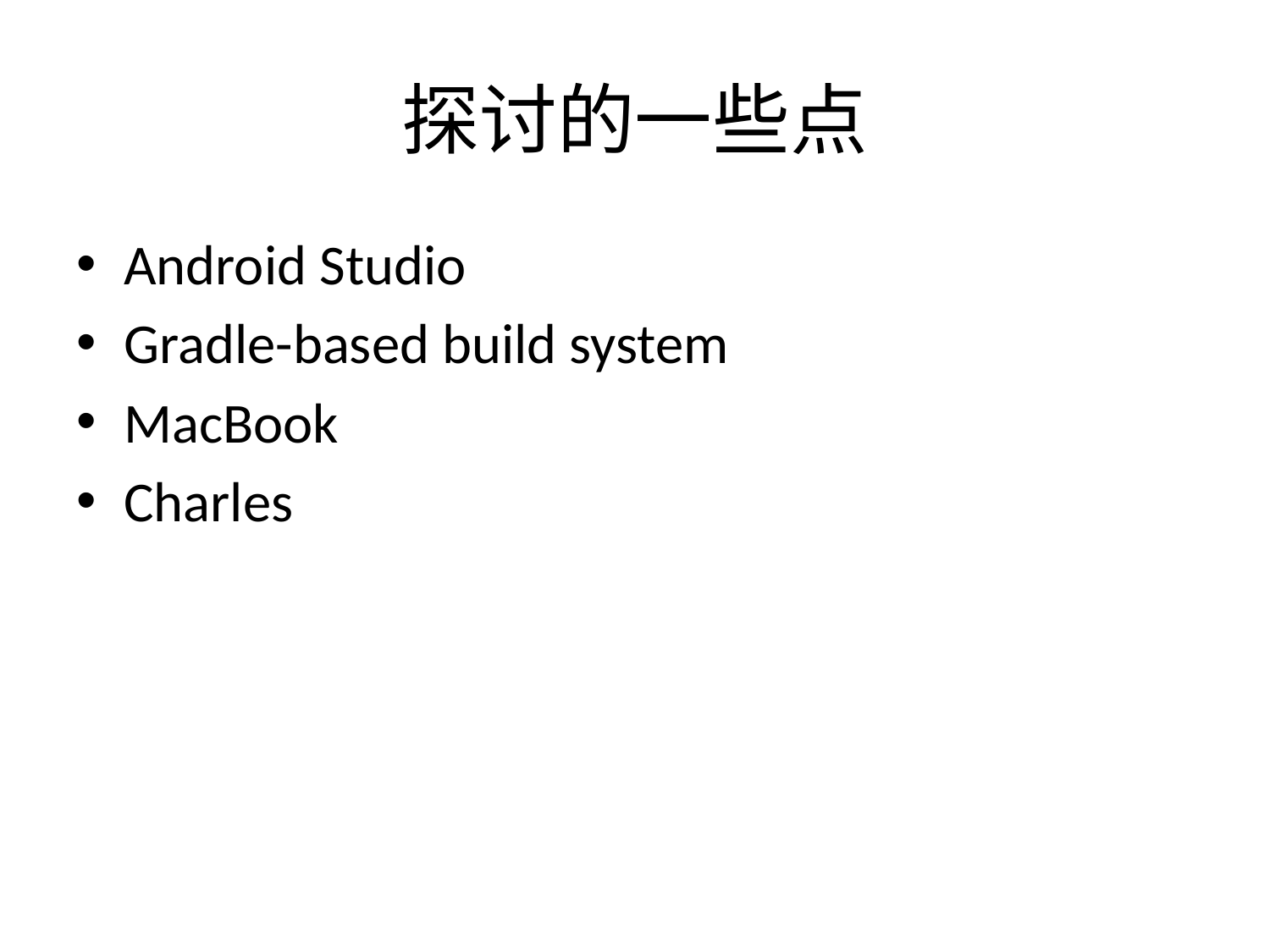

# 探讨的一些点
Android Studio
Gradle-based build system
MacBook
Charles